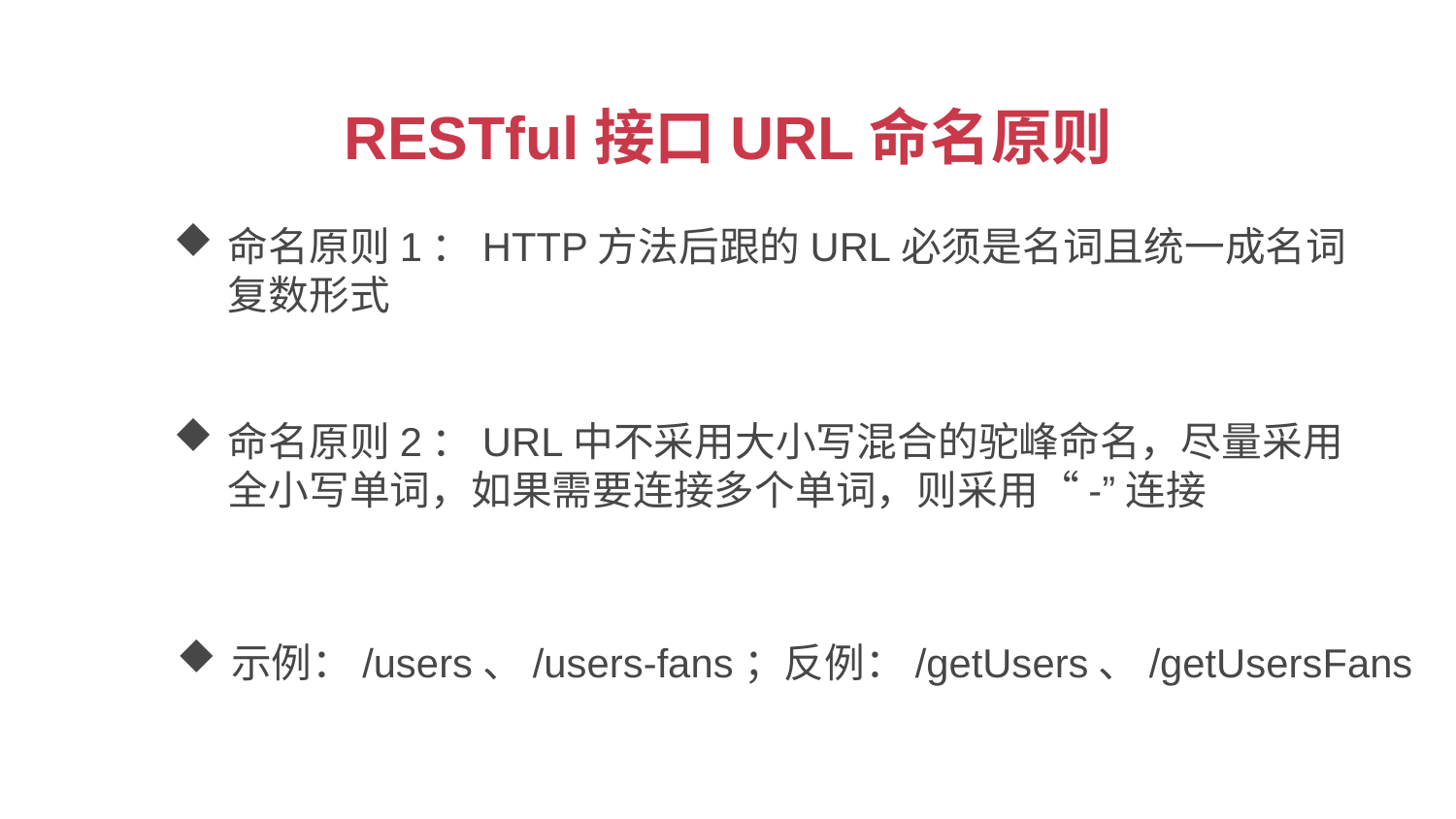

RESTful接口URL命名原则
命名原则1：HTTP方法后跟的URL必须是名词且统一成名词复数形式
命名原则2：URL中不采用大小写混合的驼峰命名，尽量采用全小写单词，如果需要连接多个单词，则采用“-”连接
示例：/users、/users-fans；反例：/getUsers、/getUsersFans